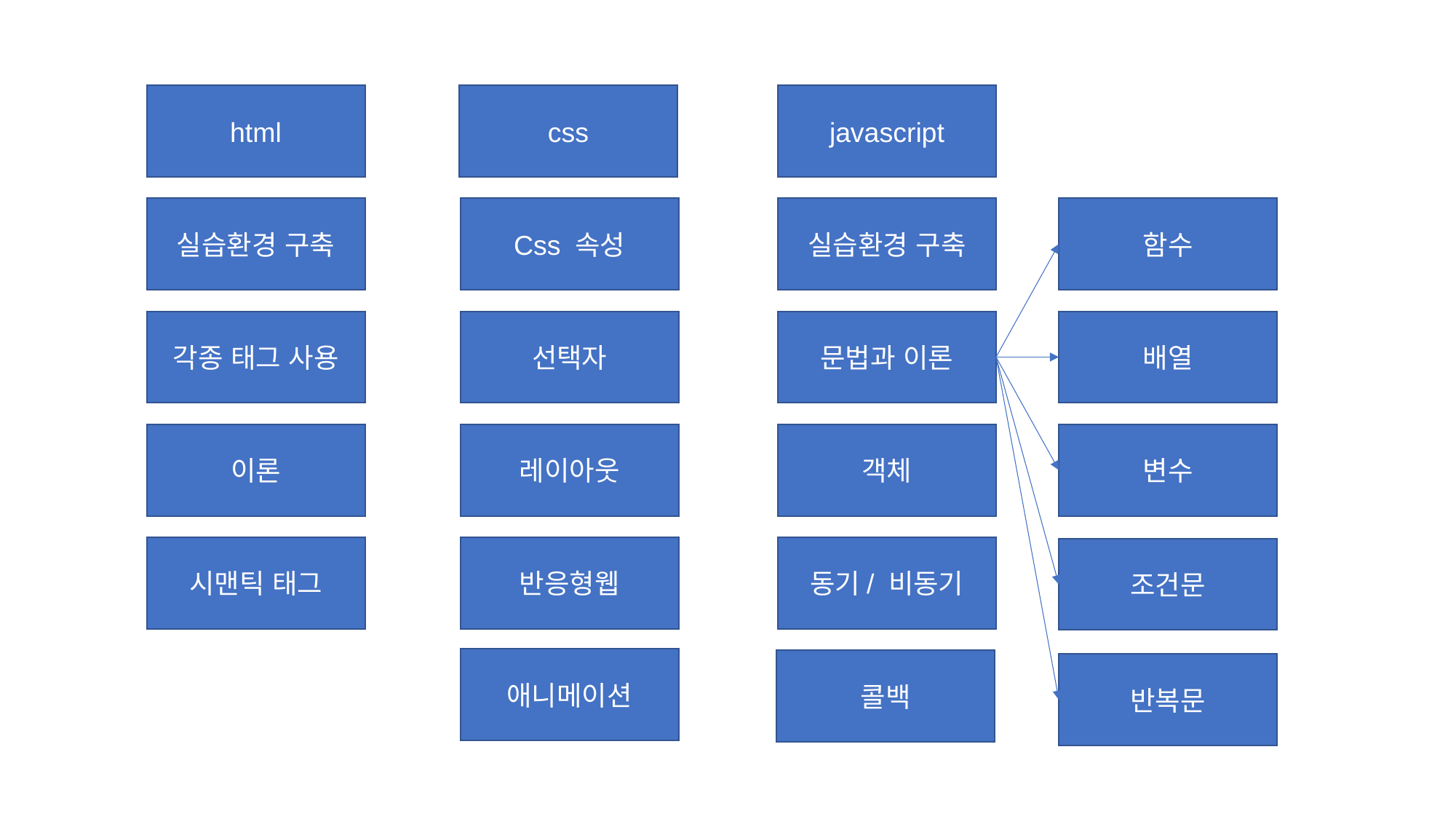

css
javascript
html
실습환경 구축
함수
실습환경 구축
Css 속성
문법과 이론
배열
각종 태그 사용
선택자
객체
변수
이론
레이아웃
동기/ 비동기
시맨틱 태그
반응형웹
조건문
애니메이션
콜백
반복문